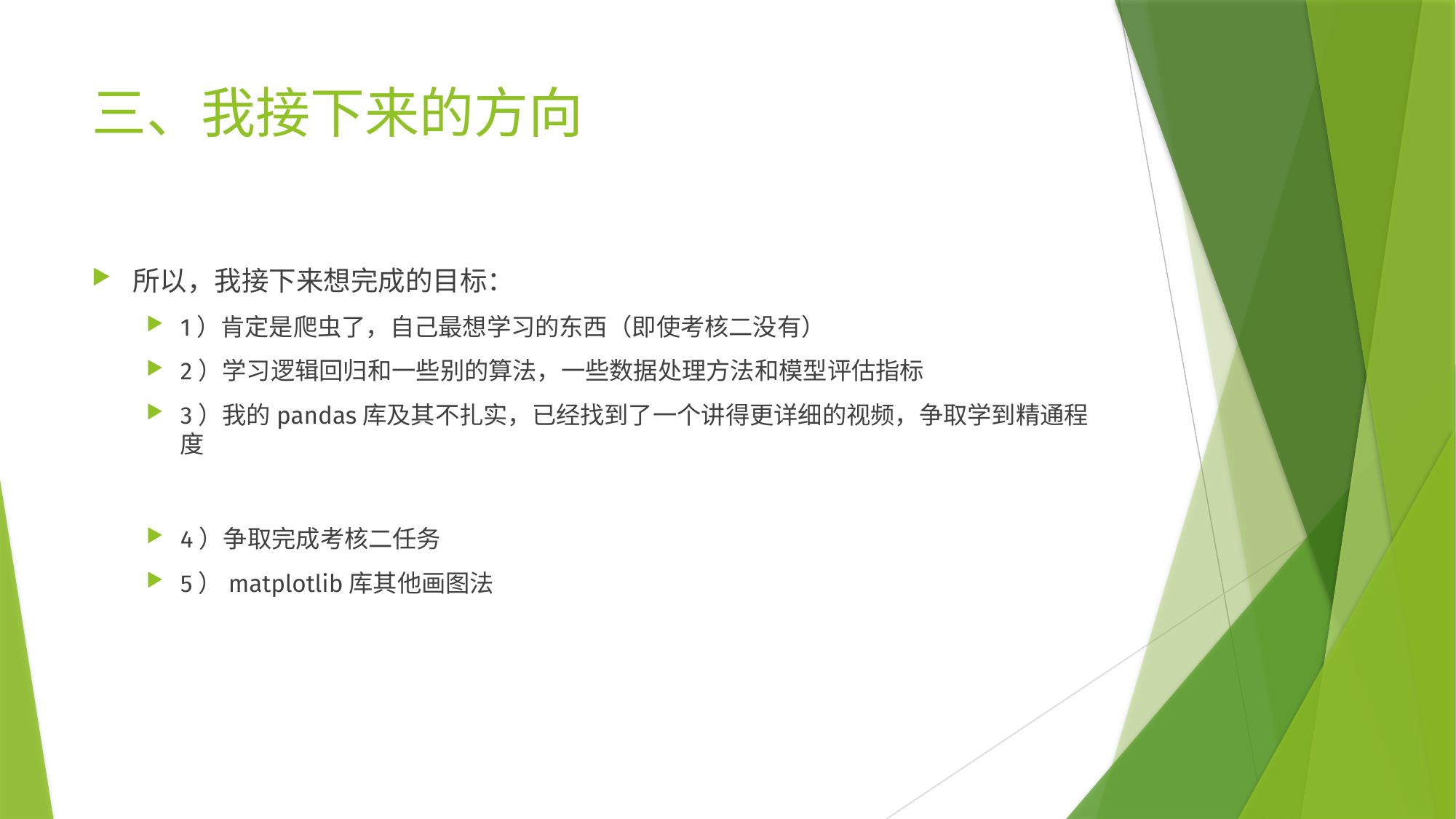

# 三、我接下来的方向
所以，我接下来想完成的目标：
1）肯定是爬虫了，自己最想学习的东西（即使考核二没有）
2）学习逻辑回归和一些别的算法，一些数据处理方法和模型评估指标
3）我的pandas库及其不扎实，已经找到了一个讲得更详细的视频，争取学到精通程度

4）争取完成考核二任务
5）matplotlib库其他画图法